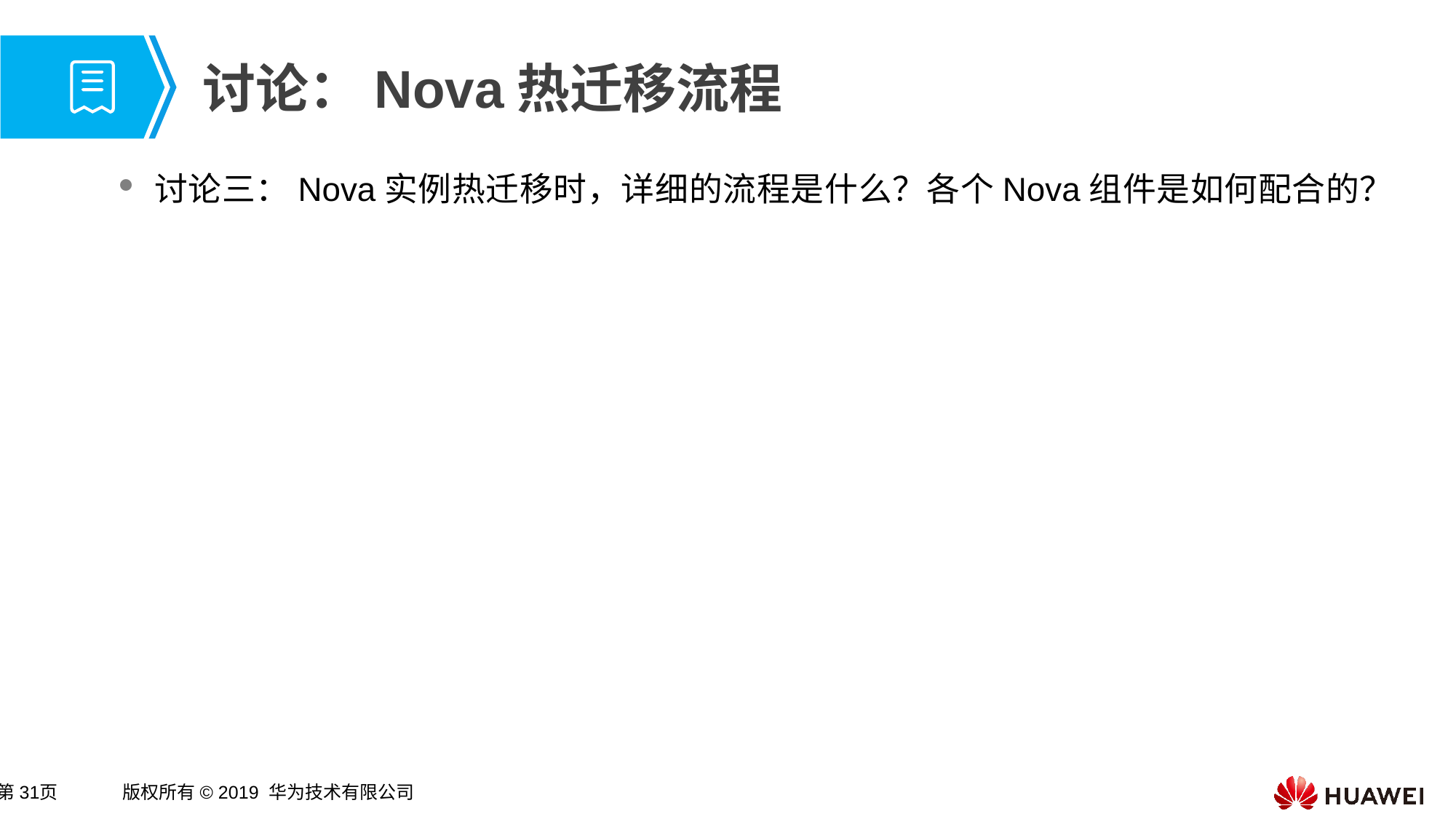

# 讨论：Nova热迁移流程
讨论三：Nova实例热迁移时，详细的流程是什么？各个Nova组件是如何配合的？